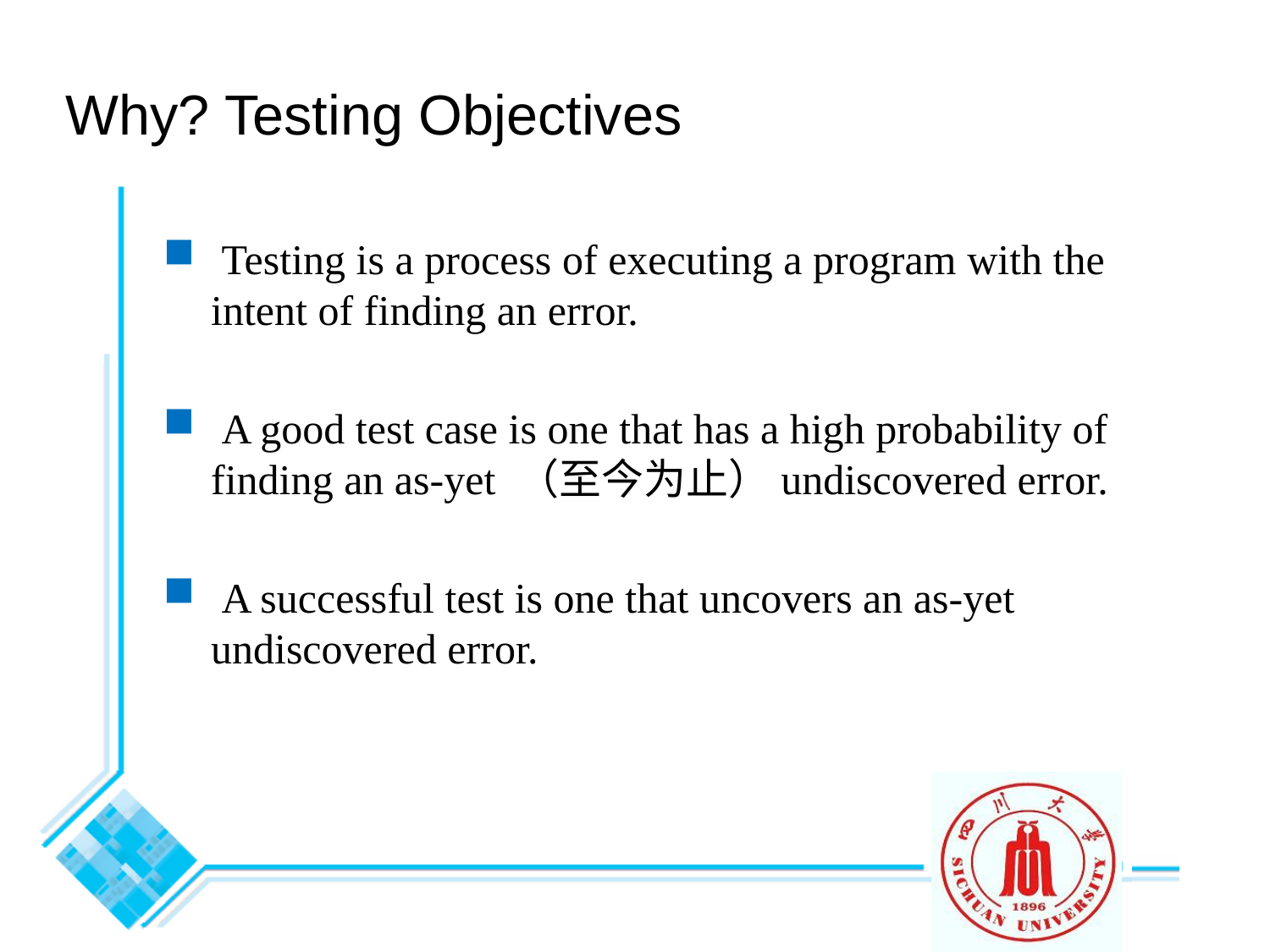

# Why? Testing Objectives
 Testing is a process of executing a program with the intent of finding an error.

 A good test case is one that has a high probability of finding an as-yet （至今为止）undiscovered error.

 A successful test is one that uncovers an as-yet undiscovered error.